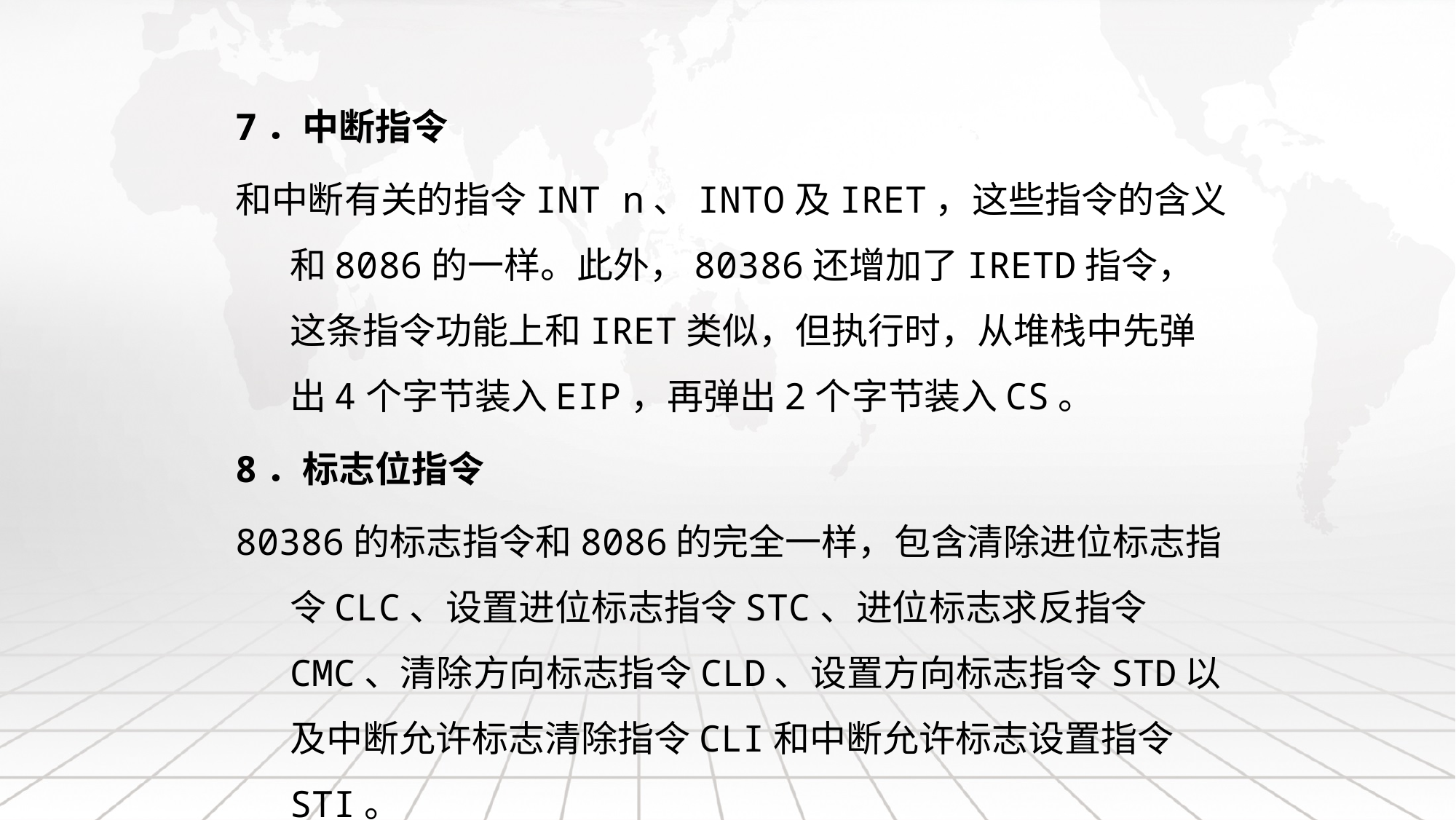

7．中断指令
和中断有关的指令INT n、INTO及IRET，这些指令的含义和8086的一样。此外，80386还增加了IRETD指令，这条指令功能上和IRET类似，但执行时，从堆栈中先弹出4个字节装入EIP，再弹出2个字节装入CS。
8．标志位指令
80386的标志指令和8086的完全一样，包含清除进位标志指令CLC、设置进位标志指令STC、进位标志求反指令CMC、清除方向标志指令CLD、设置方向标志指令STD以及中断允许标志清除指令CLI和中断允许标志设置指令STI。